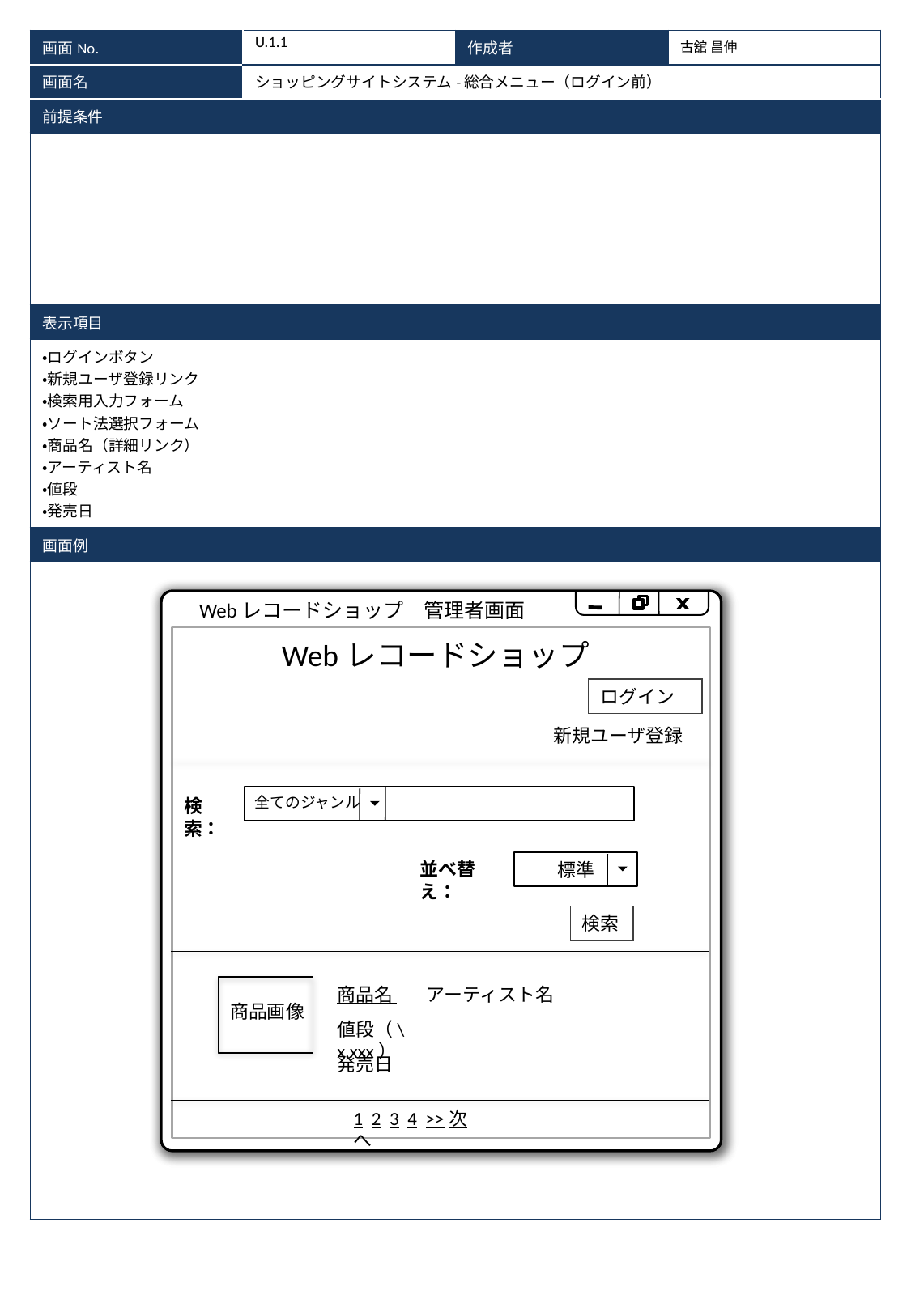

| 画面No. | U.1.1 | 作成者 | 古舘 昌伸 |
| --- | --- | --- | --- |
| 画面名 | ショッピングサイトシステム-総合メニュー（ログイン前） |  |  |
| 前提条件 |  |  |  |
|  |  |  |  |
| 表示項目 |  |  |  |
| ・ログインボタン ・新規ユーザ登録リンク ・検索用入力フォーム ・ソート法選択フォーム ・商品名（詳細リンク） ・アーティスト名 ・値段 ・発売日 |  |  |  |
| 画面例 |  |  |  |
|  |  |  |  |

Webレコードショップ　利用者画面

Webレコードショップ　管理者画面

Webレコードショップ
Webレコードショップ
ログイン
ログイン
新規ユーザ登録
新規ユーザ登録
カートを見る

全てのジャンル
検索：

並べ替え：
標準

検索

商品名        アーティスト名
商品名        アーティスト名
商品画像
商品画像
値段（\x,xxx）
値段（\x,xxx）
発売日
発売日
1  2  3  4  >>次へ